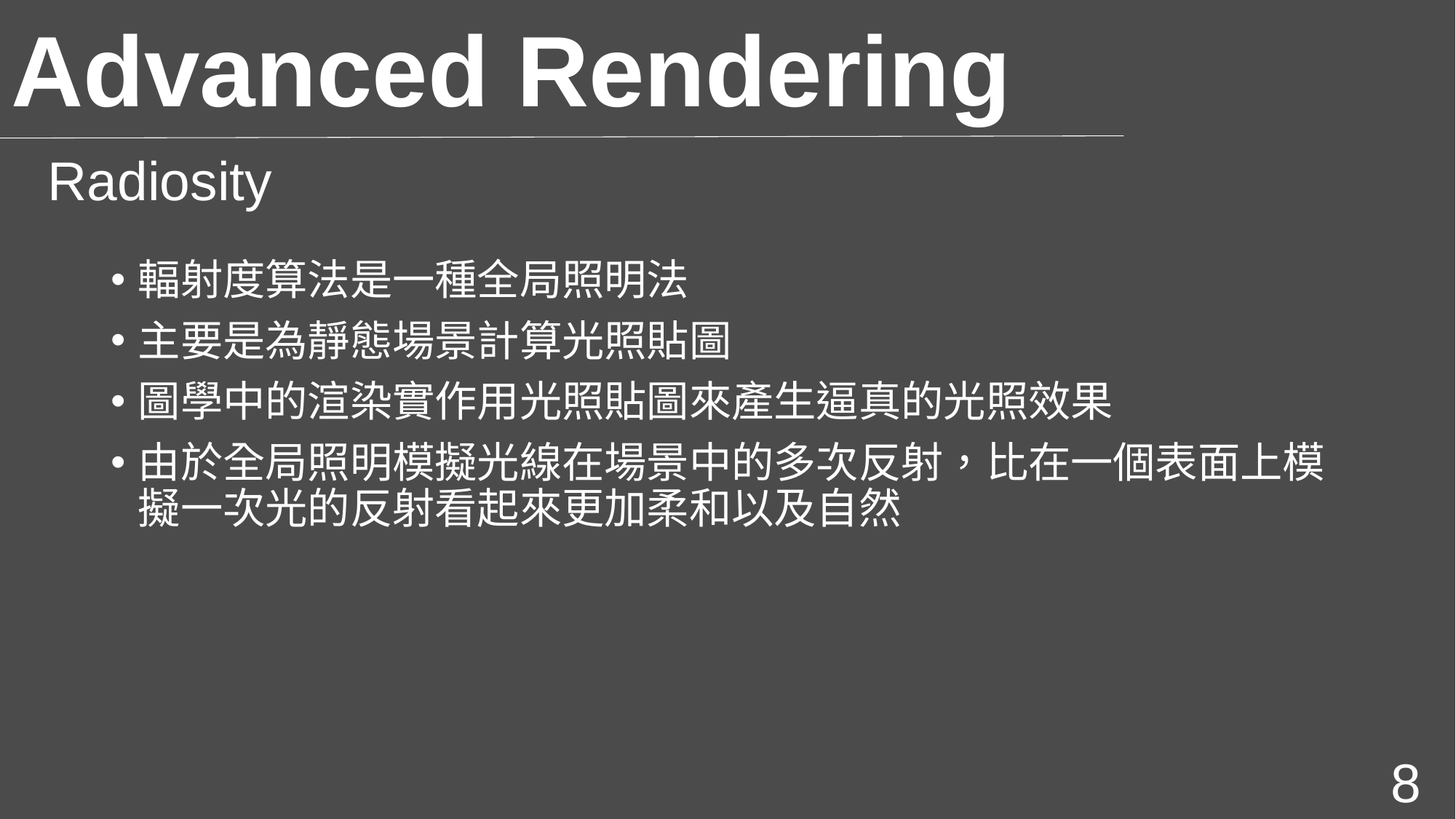

Advanced Rendering
Radiosity
輻射度算法是一種全局照明法
主要是為靜態場景計算光照貼圖
圖學中的渲染實作用光照貼圖來產生逼真的光照效果
由於全局照明模擬光線在場景中的多次反射，比在一個表面上模擬一次光的反射看起來更加柔和以及自然

8